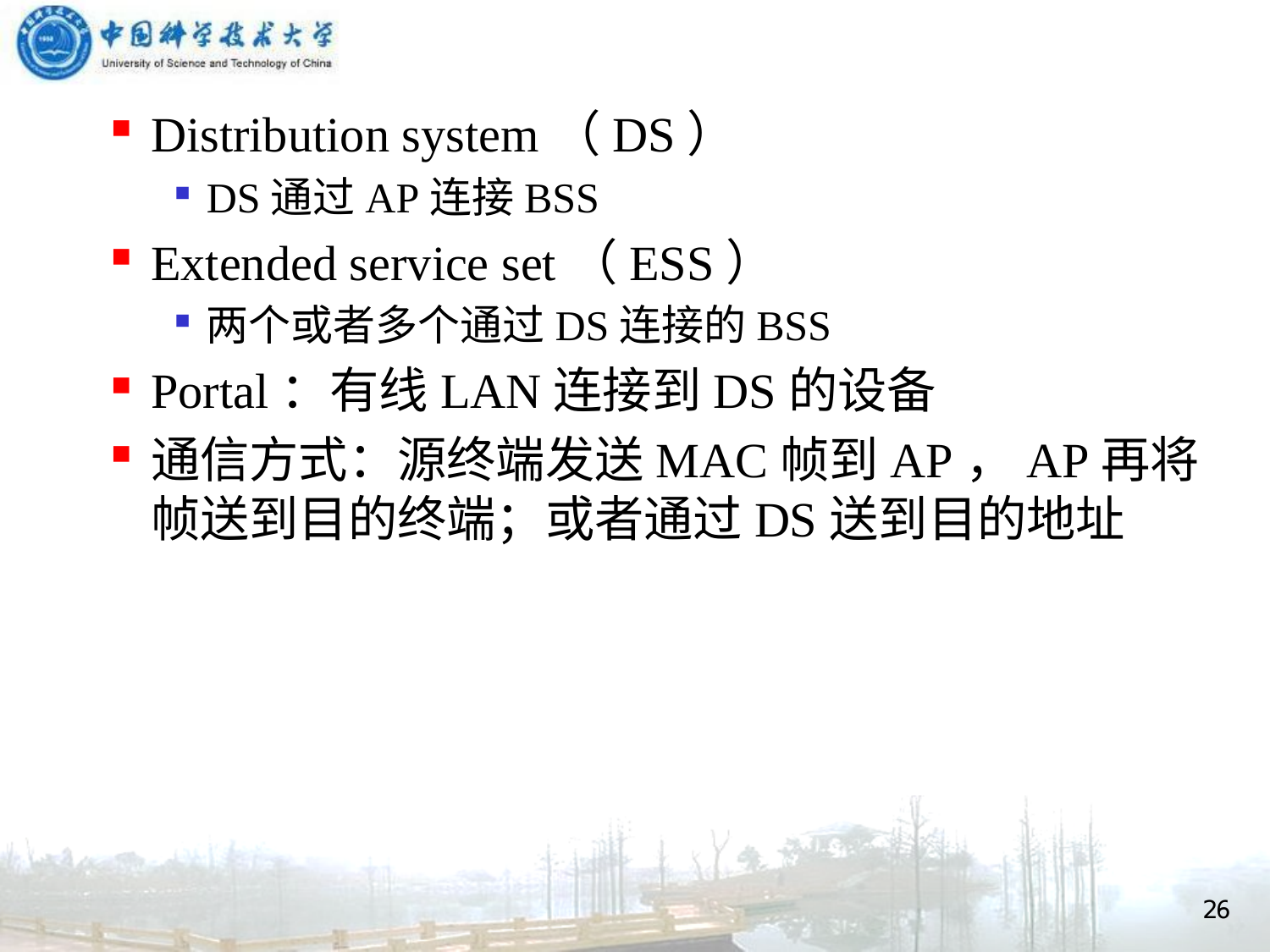

Distribution system（DS）
DS通过AP连接BSS
Extended service set（ESS）
两个或者多个通过DS连接的BSS
Portal：有线LAN连接到DS的设备
通信方式：源终端发送MAC帧到AP，AP再将帧送到目的终端；或者通过DS送到目的地址

26